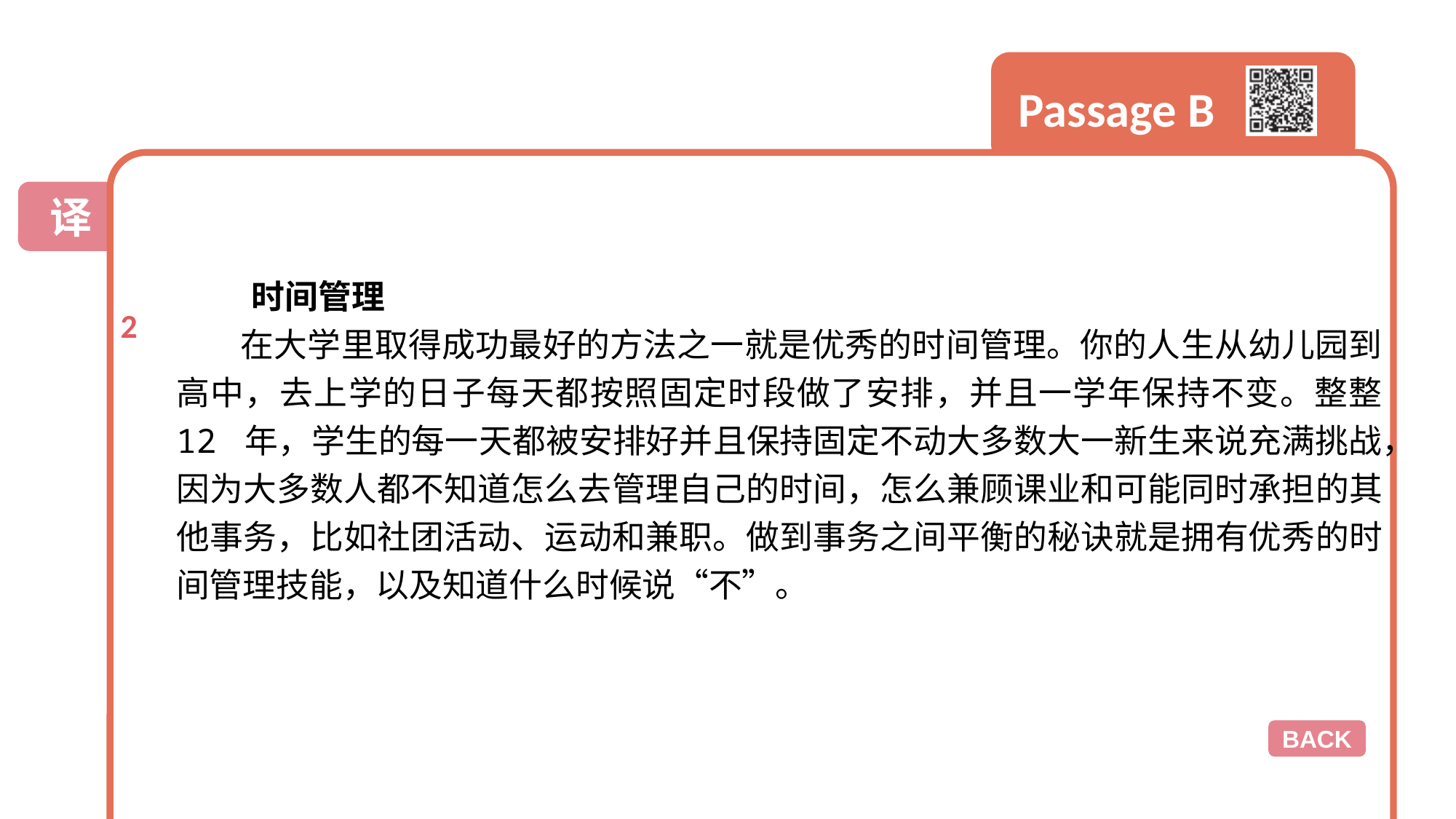

时间管理
在大学里取得成功最好的方法之一就是优秀的时间管理。你的人生从幼儿园到高中，去上学的日子每天都按照固定时段做了安排，并且一学年保持不变。整整 12 年，学生的每一天都被安排好并且保持固定不动大多数大一新生来说充满挑战，因为大多数人都不知道怎么去管理自己的时间，怎么兼顾课业和可能同时承担的其他事务，比如社团活动、运动和兼职。做到事务之间平衡的秘诀就是拥有优秀的时间管理技能，以及知道什么时候说“不”。

2

BACK